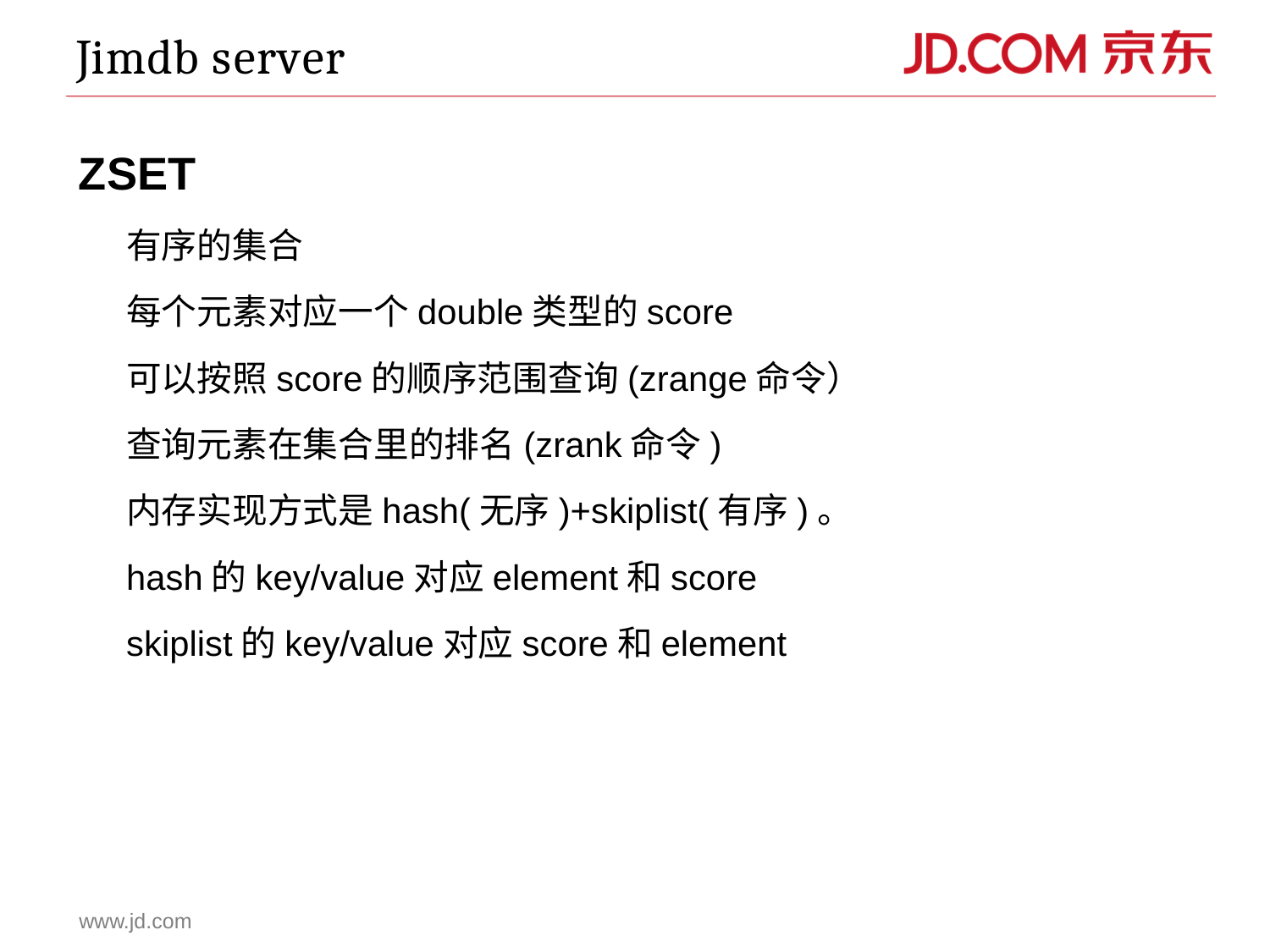

Jimdb server
ZSET
	有序的集合
	每个元素对应一个double类型的score
	可以按照score的顺序范围查询(zrange命令）
	查询元素在集合里的排名(zrank命令)
	内存实现方式是hash(无序)+skiplist(有序)。
	hash的key/value对应element和score
	skiplist的key/value对应score和element